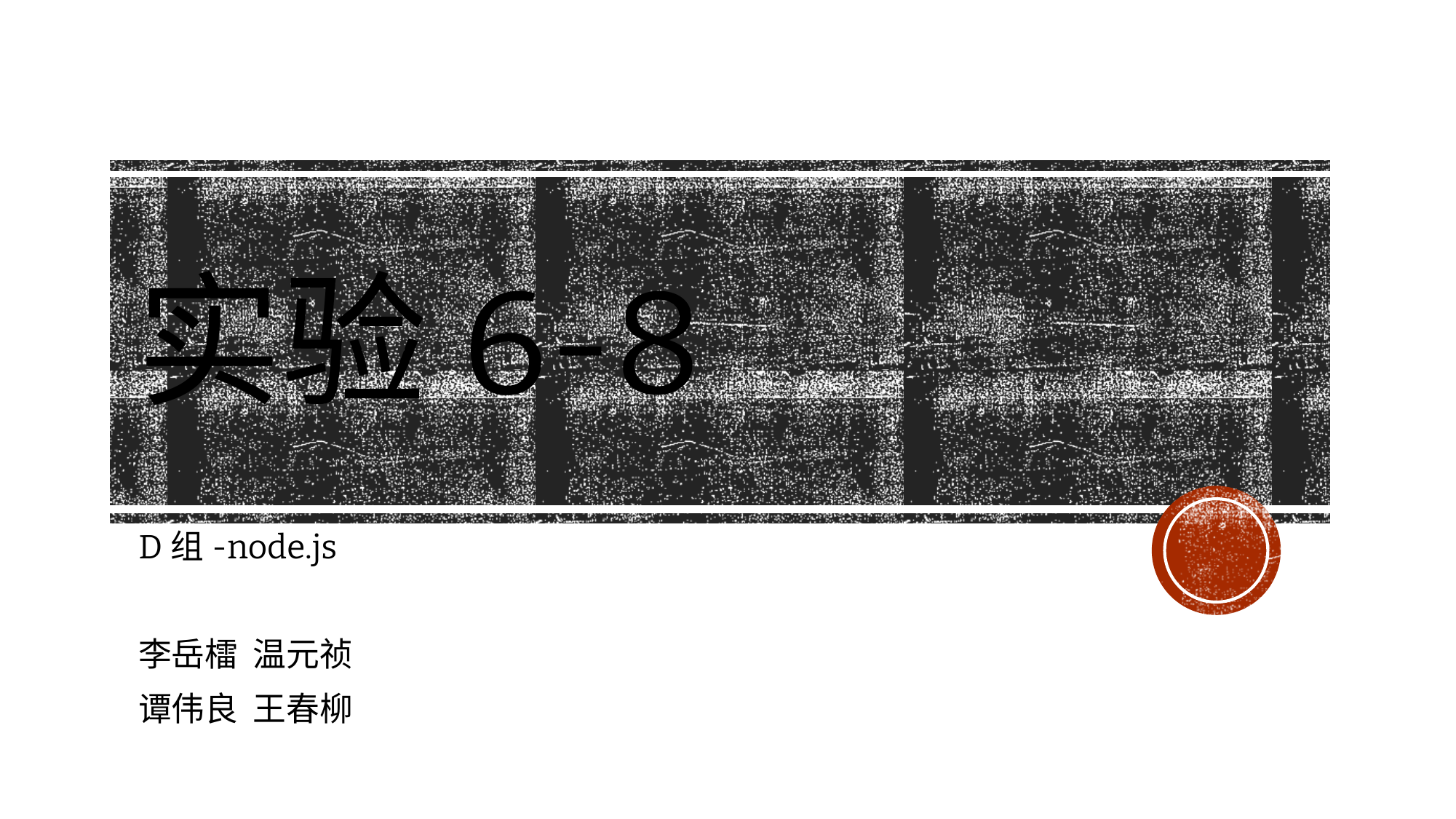

# 实验6-8
D组-node.js

李岳檑  温元祯
谭伟良  王春柳